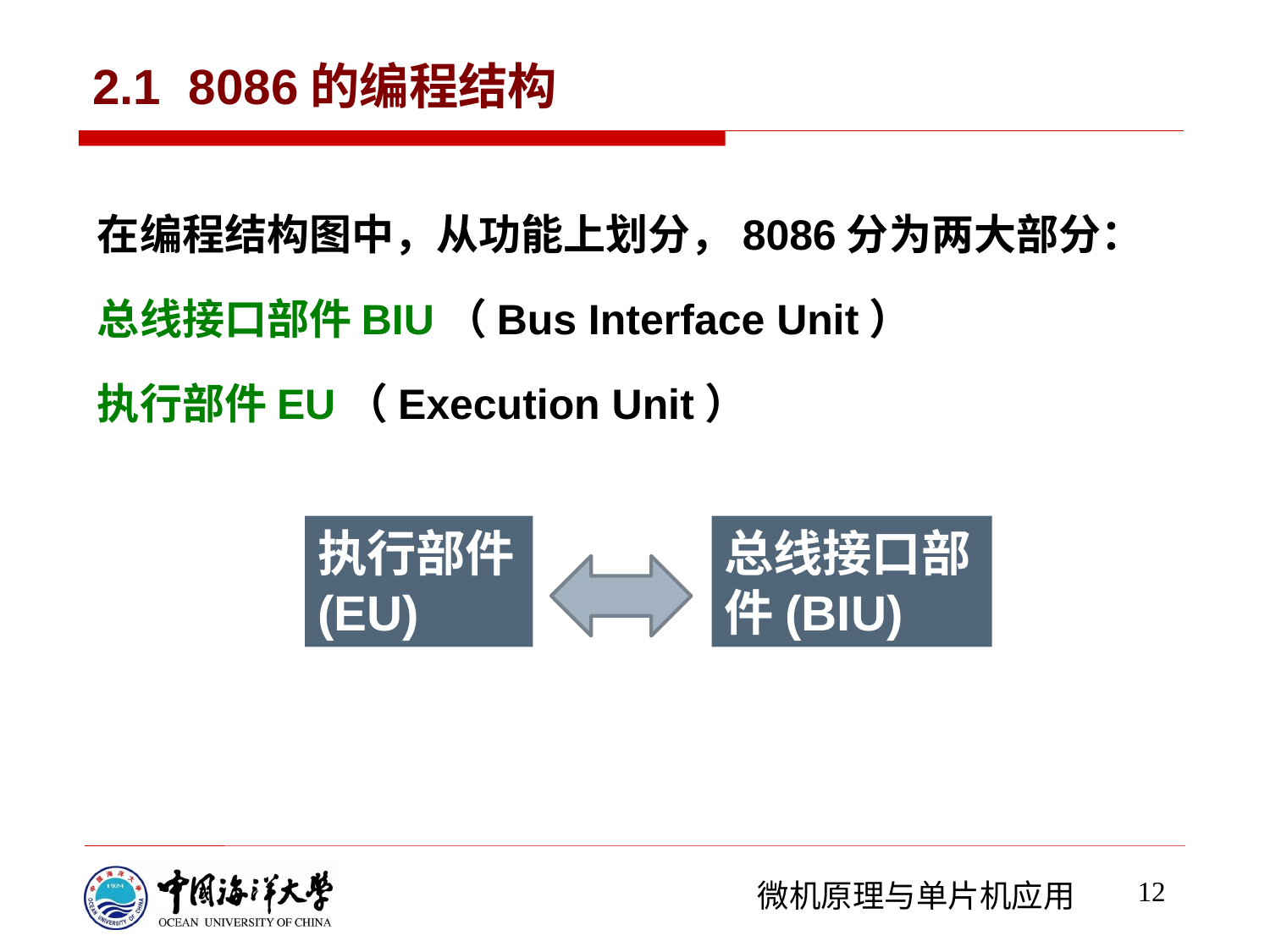

# 2.1  8086的编程结构
在编程结构图中，从功能上划分，8086分为两大部分：
总线接口部件BIU（Bus Interface Unit）
执行部件EU（Execution Unit）
总线接口部件(BIU)
执行部件(EU)

12